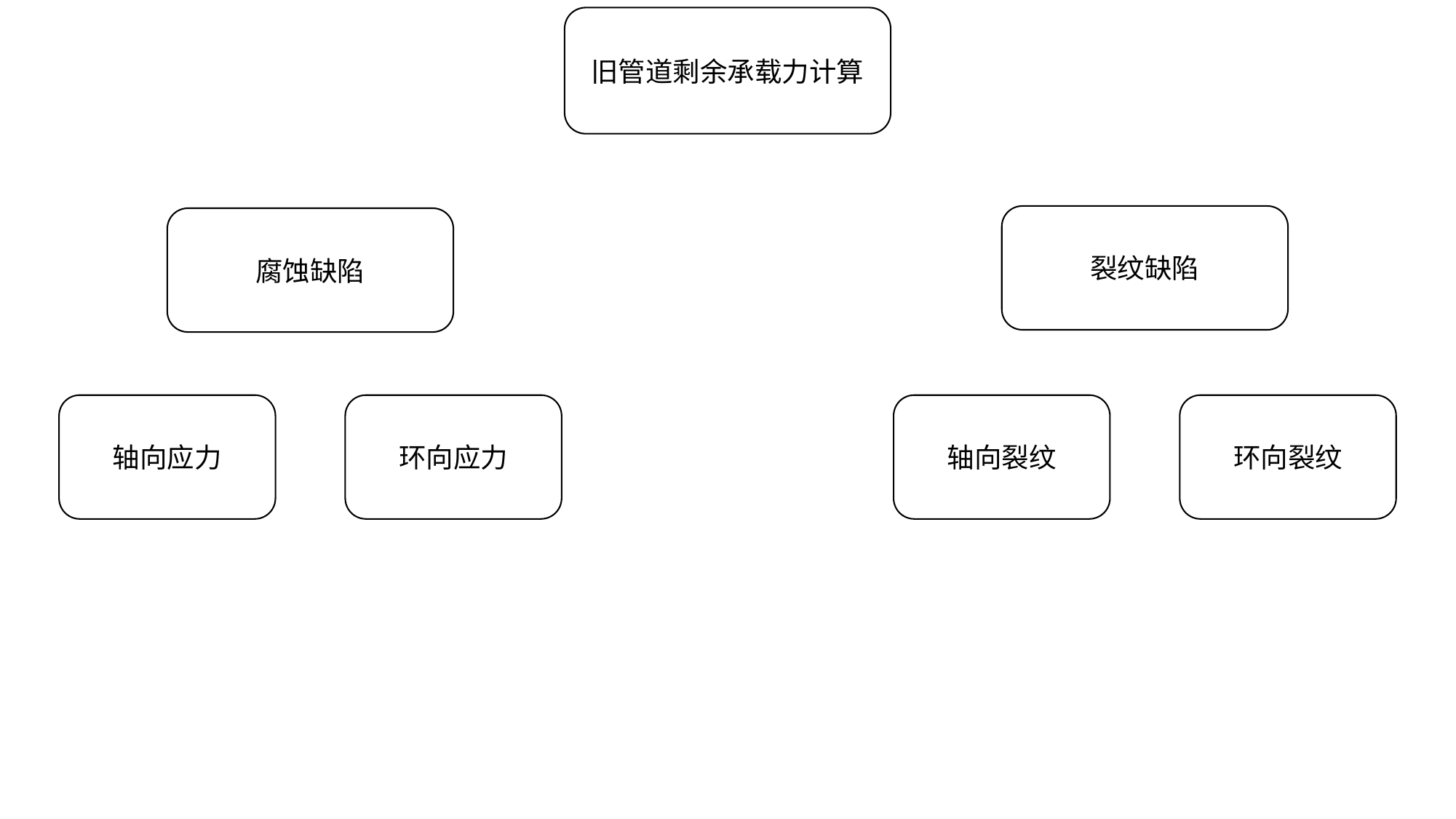

旧管道剩余承载力计算
裂纹缺陷
腐蚀缺陷
环向裂纹
轴向应力
环向应力
轴向裂纹